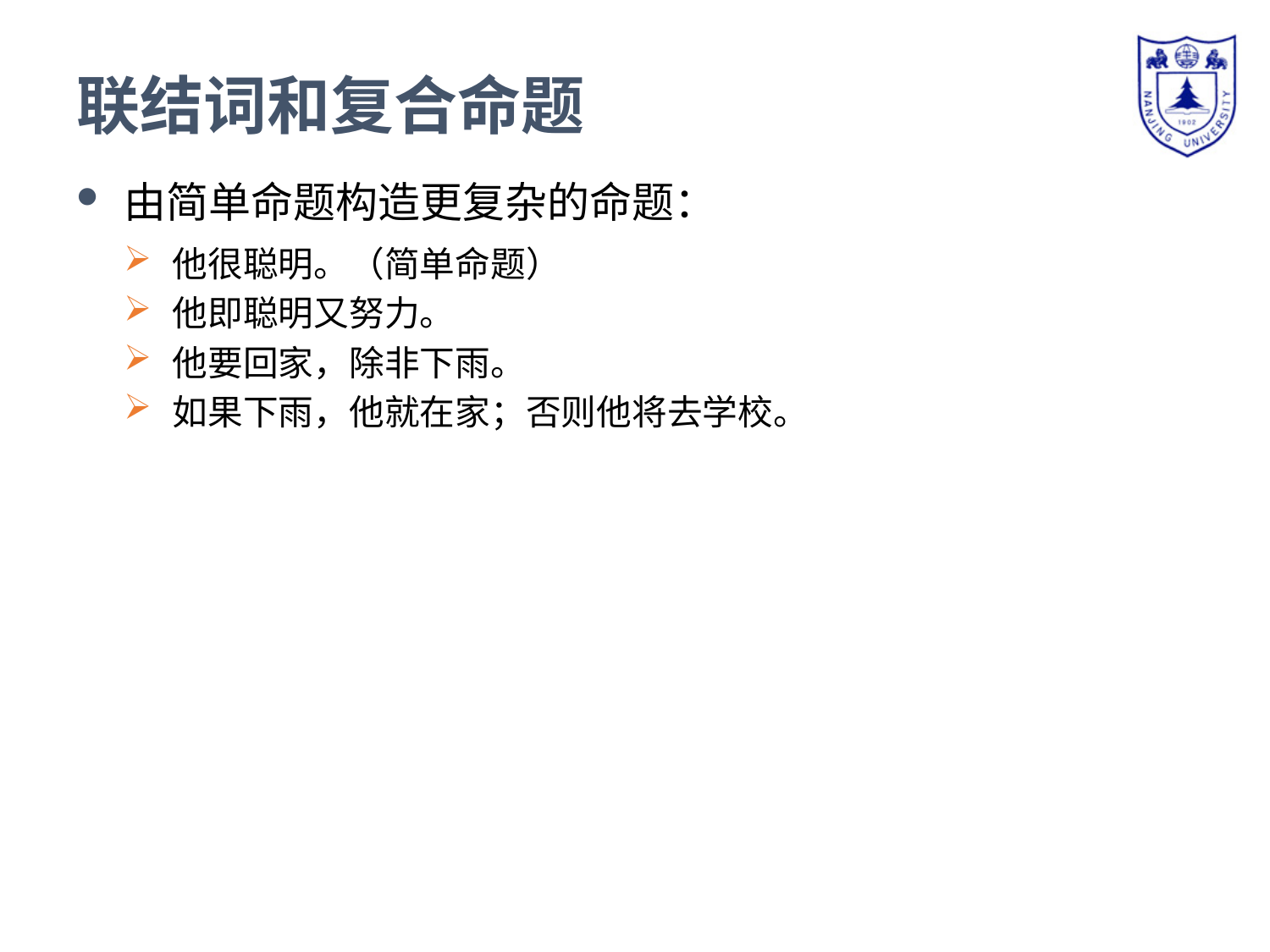

# 联结词和复合命题
由简单命题构造更复杂的命题：
他很聪明。（简单命题）
他即聪明又努力。
他要回家，除非下雨。
如果下雨，他就在家；否则他将去学校。